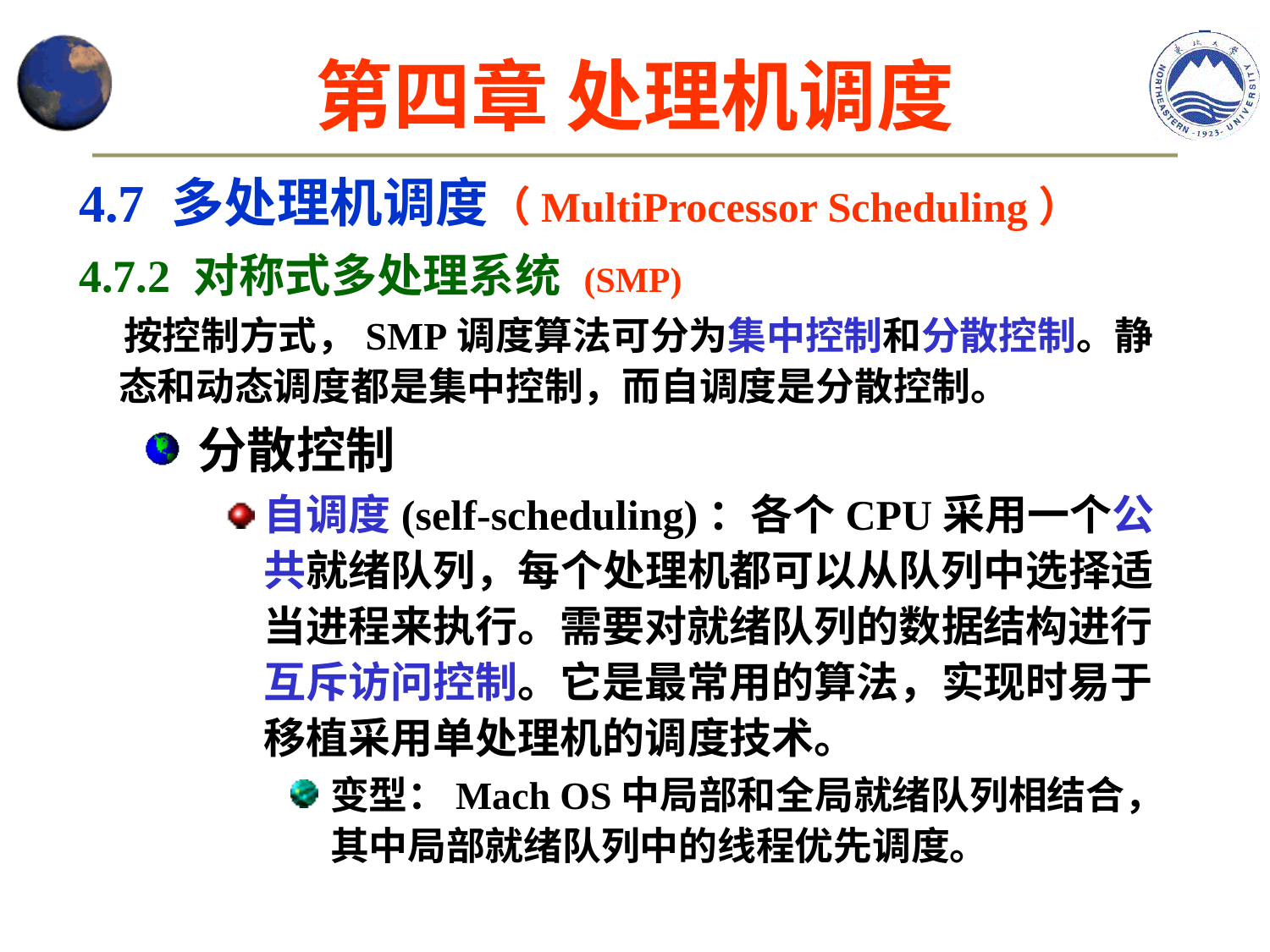

# 第四章 处理机调度
4.7 多处理机调度（MultiProcessor Scheduling）
4.7.2 对称式多处理系统 (SMP)
    按控制方式，SMP调度算法可分为集中控制和分散控制。静态和动态调度都是集中控制，而自调度是分散控制。
分散控制
自调度(self-scheduling)：各个CPU采用一个公共就绪队列，每个处理机都可以从队列中选择适当进程来执行。需要对就绪队列的数据结构进行互斥访问控制。它是最常用的算法，实现时易于移植采用单处理机的调度技术。
变型：Mach OS中局部和全局就绪队列相结合，其中局部就绪队列中的线程优先调度。